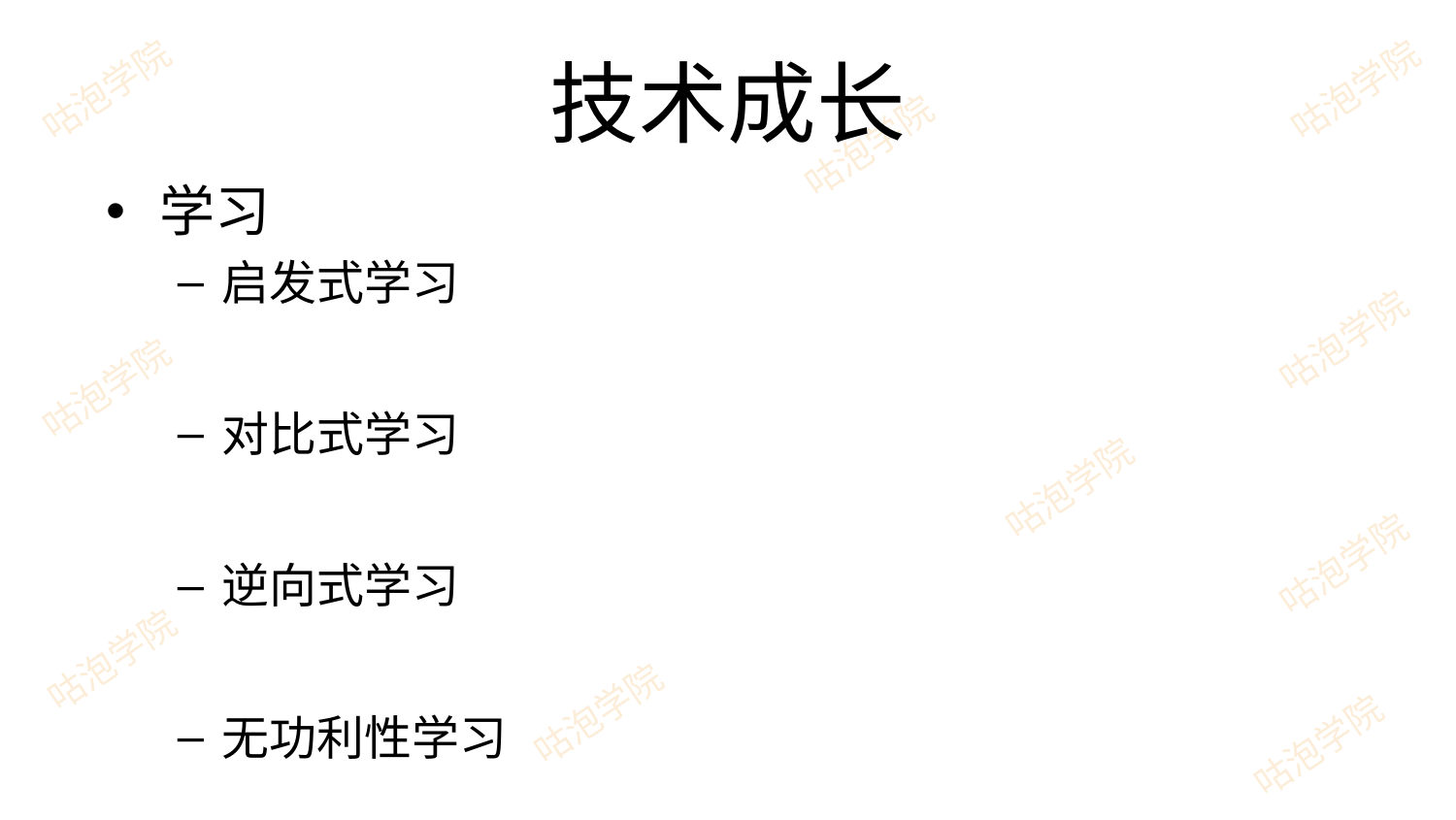

# 技术成长
学习
启发式学习

对比式学习

逆向式学习

无功利性学习